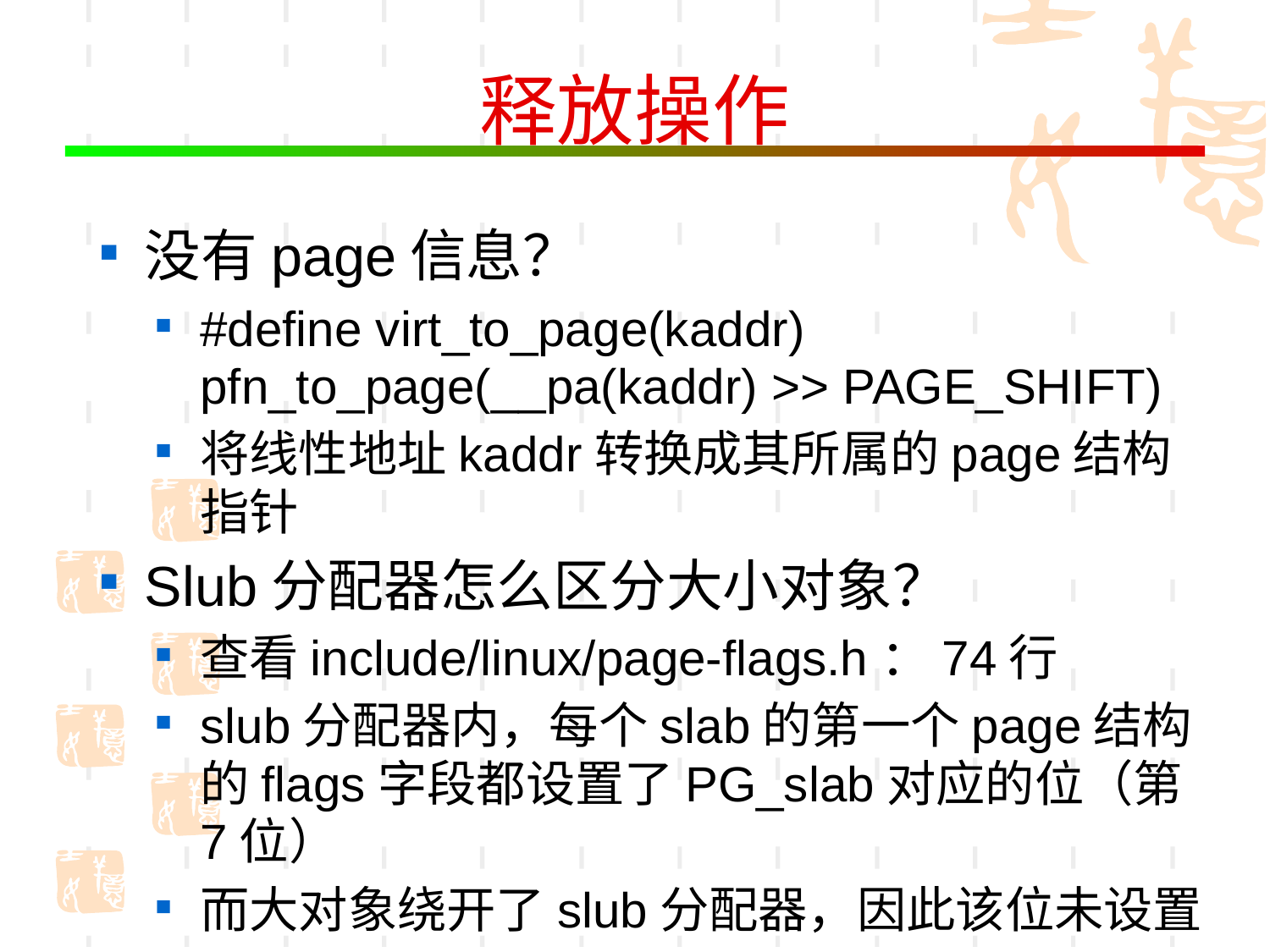

# 释放操作
没有page信息？
#define virt_to_page(kaddr) pfn_to_page(__pa(kaddr) >> PAGE_SHIFT)
将线性地址kaddr转换成其所属的page结构指针
Slub分配器怎么区分大小对象？
查看include/linux/page-flags.h：74行
slub分配器内，每个slab的第一个page结构的flags字段都设置了PG_slab对应的位（第7位）
而大对象绕开了slub分配器，因此该位未设置
代码4.18